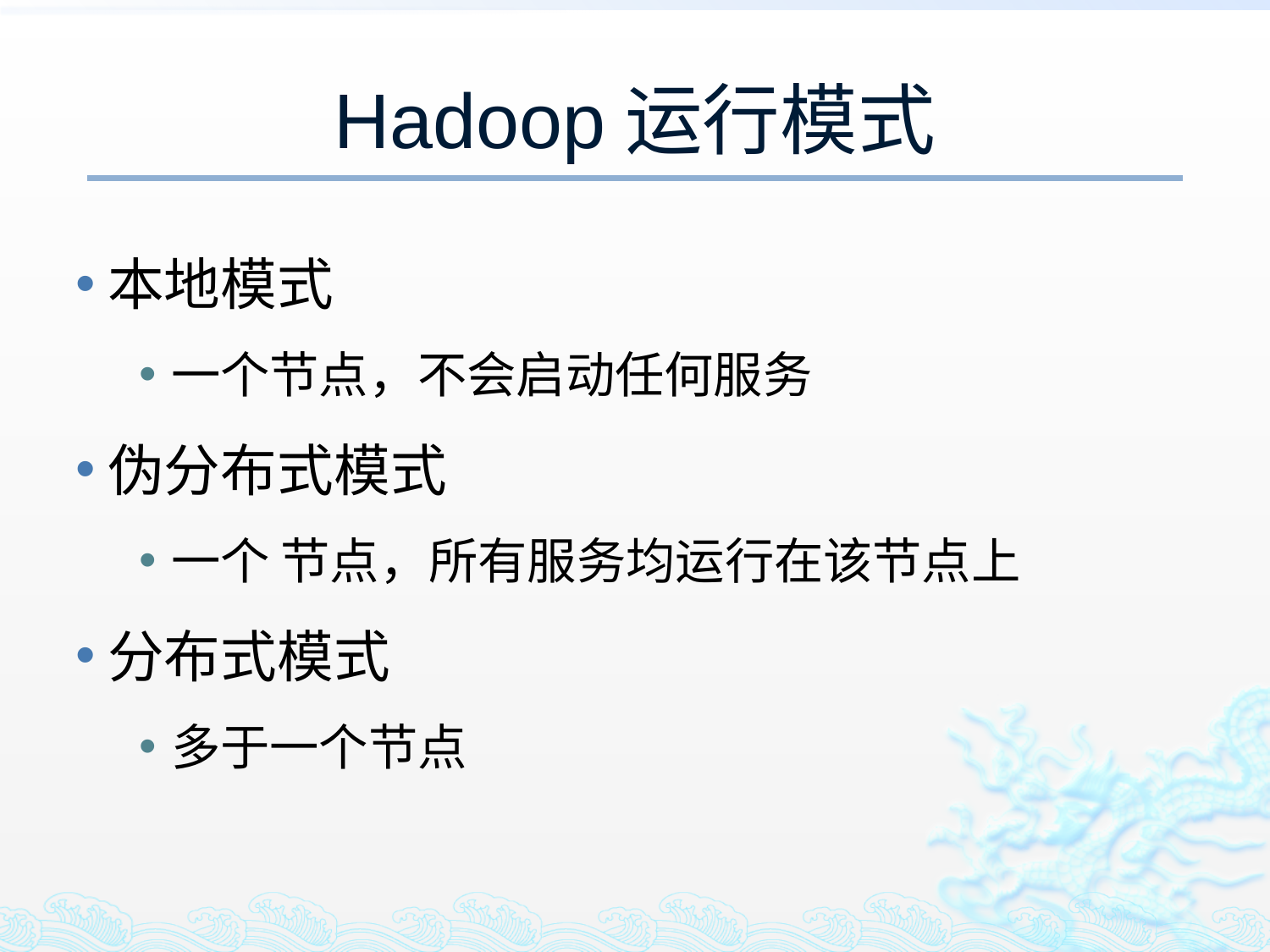

# Hadoop运行模式
本地模式
一个节点，不会启动任何服务
伪分布式模式
一个 节点，所有服务均运行在该节点上
分布式模式
多于一个节点